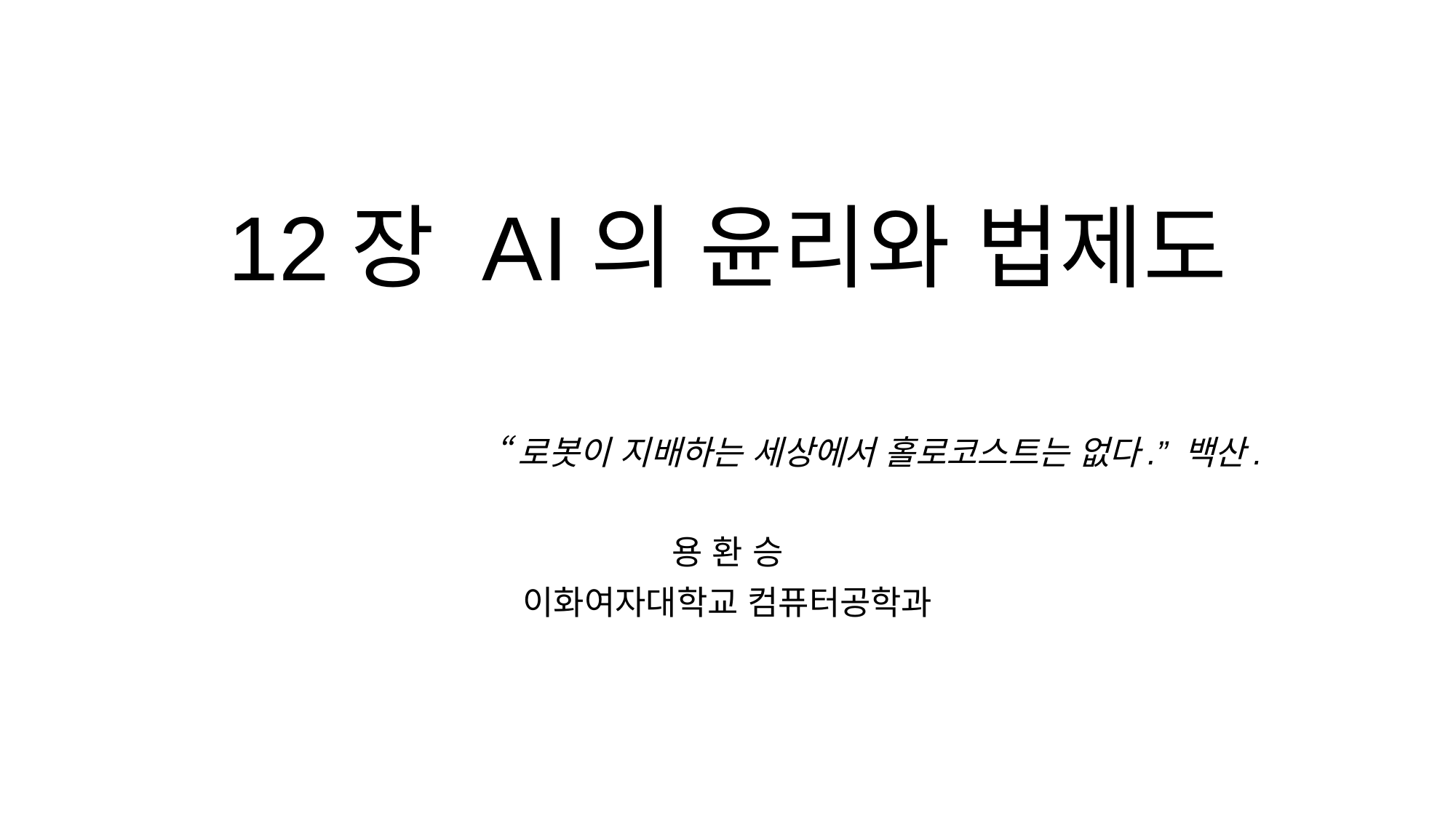

# 12장 AI의 윤리와 법제도
“로봇이 지배하는 세상에서 홀로코스트는 없다.” 백산.

용 환 승
이화여자대학교 컴퓨터공학과